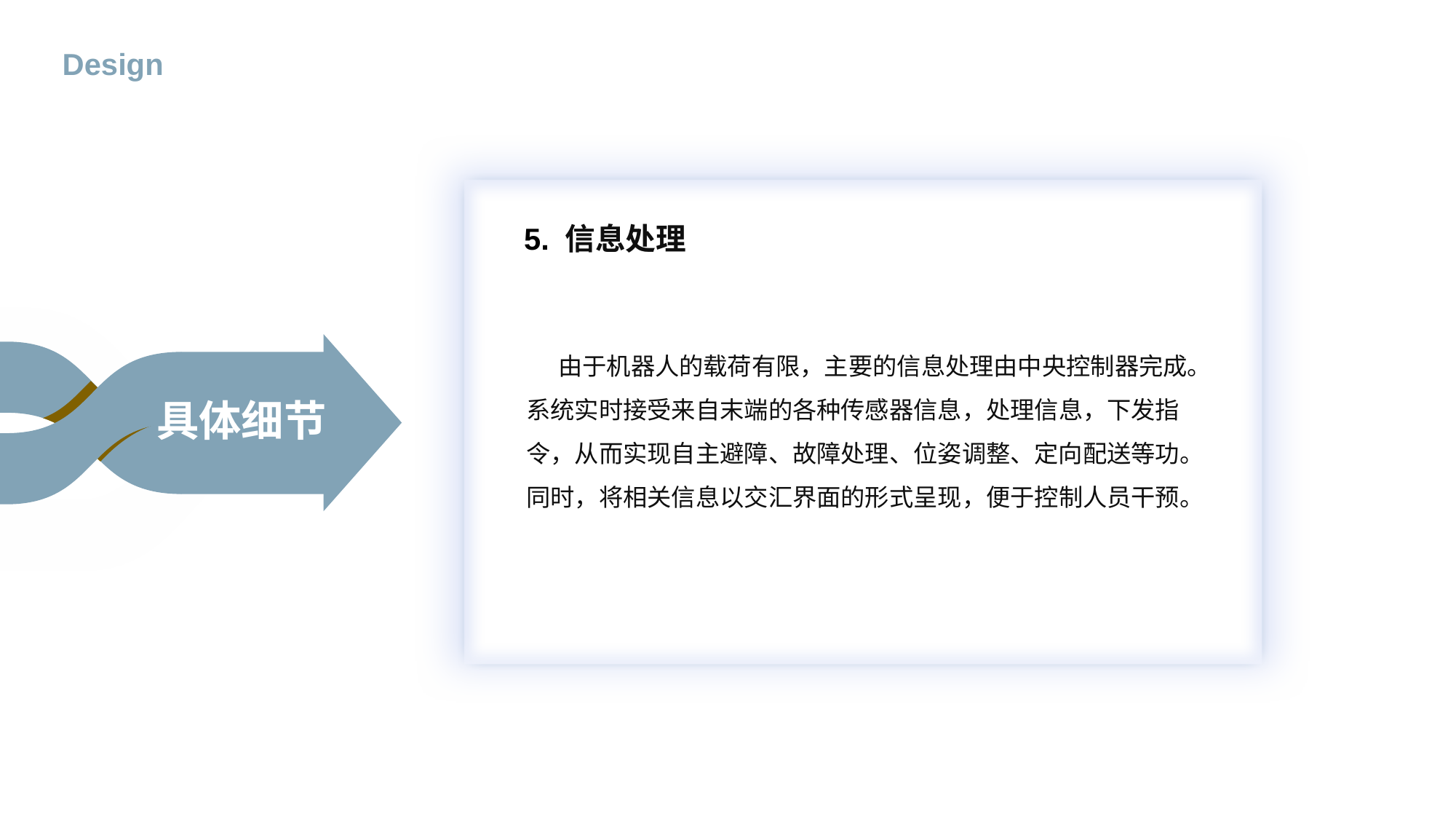

Design

5. 信息处理

具体细节
由于机器人的载荷有限，主要的信息处理由中央控制器完成。系统实时接受来自末端的各种传感器信息，处理信息，下发指令，从而实现自主避障、故障处理、位姿调整、定向配送等功。同时，将相关信息以交汇界面的形式呈现，便于控制人员干预。